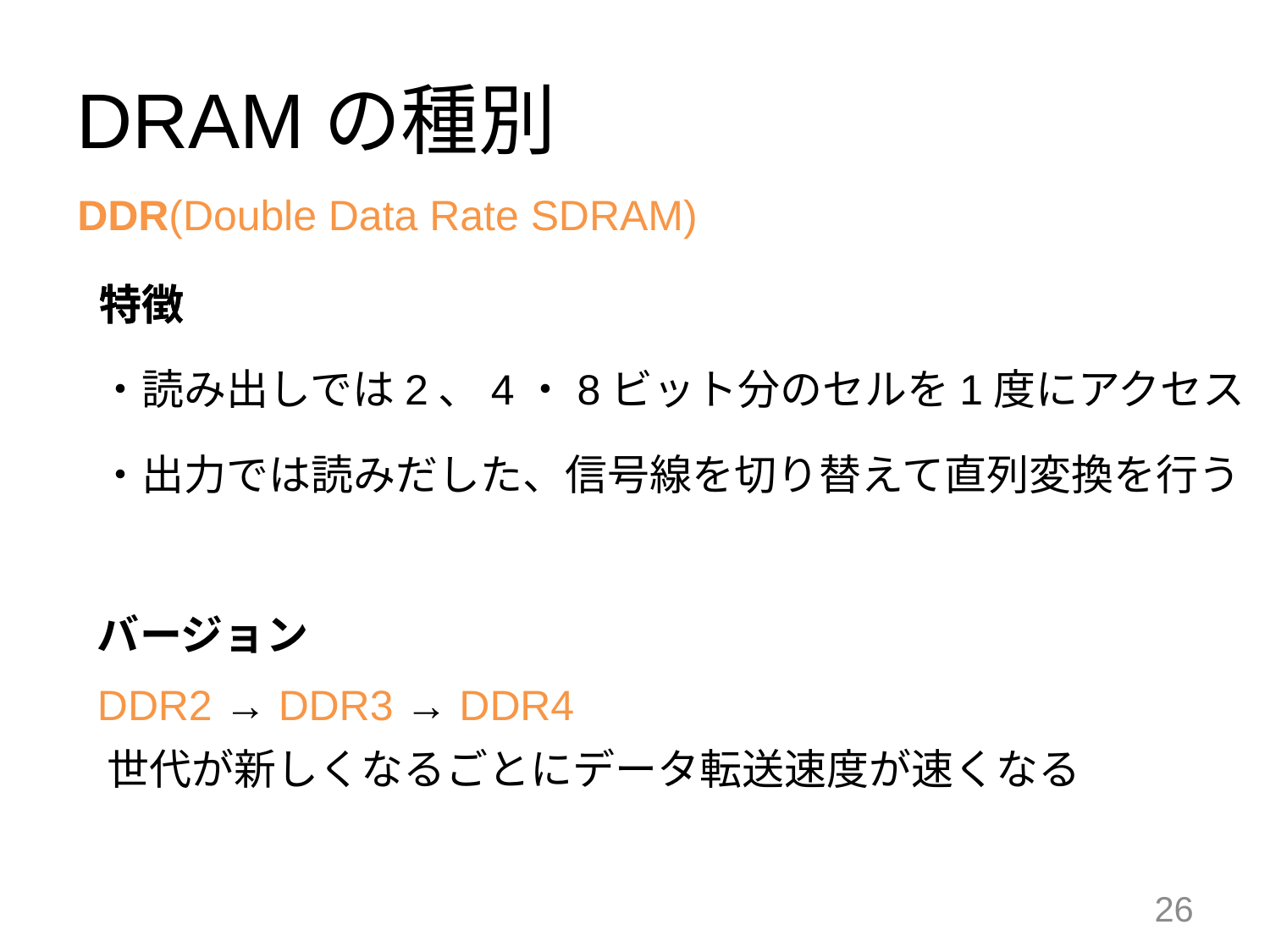

# DRAMの種別
DDR(Double Data Rate SDRAM)
特徴
特徴
・読み出しでは2、4・8ビット分のセルを1度にアクセス
・出力では読みだした、信号線を切り替えて直列変換を行う
バージョン
DDR2 → DDR3 → DDR4
世代が新しくなるごとにデータ転送速度が速くなる
26